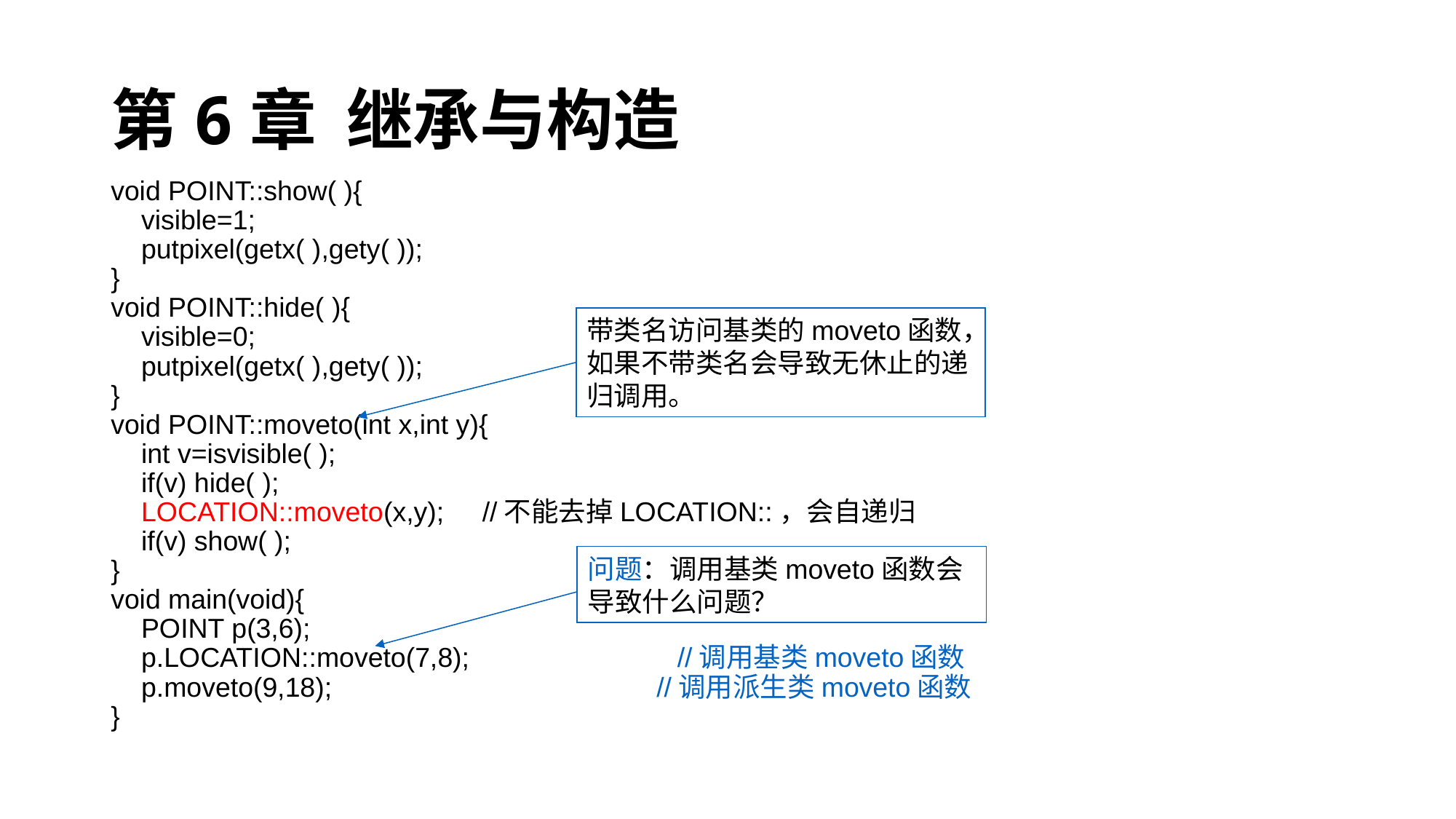

# 第6章  继承与构造
void POINT::show( ){
    visible=1;
    putpixel(getx( ),gety( ));
}
void POINT::hide( ){
    visible=0;
    putpixel(getx( ),gety( ));
}
void POINT::moveto(int x,int y){
    int v=isvisible( );
    if(v) hide( );
    LOCATION::moveto(x,y);     //不能去掉LOCATION::，会自递归
    if(v) show( );
}
void main(void){
    POINT p(3,6);
    p.LOCATION::moveto(7,8); 	                 //调用基类moveto函数
    p.moveto(9,18);			//调用派生类moveto函数
}
带类名访问基类的moveto函数，如果不带类名会导致无休止的递归调用。

问题：调用基类moveto函数会导致什么问题？